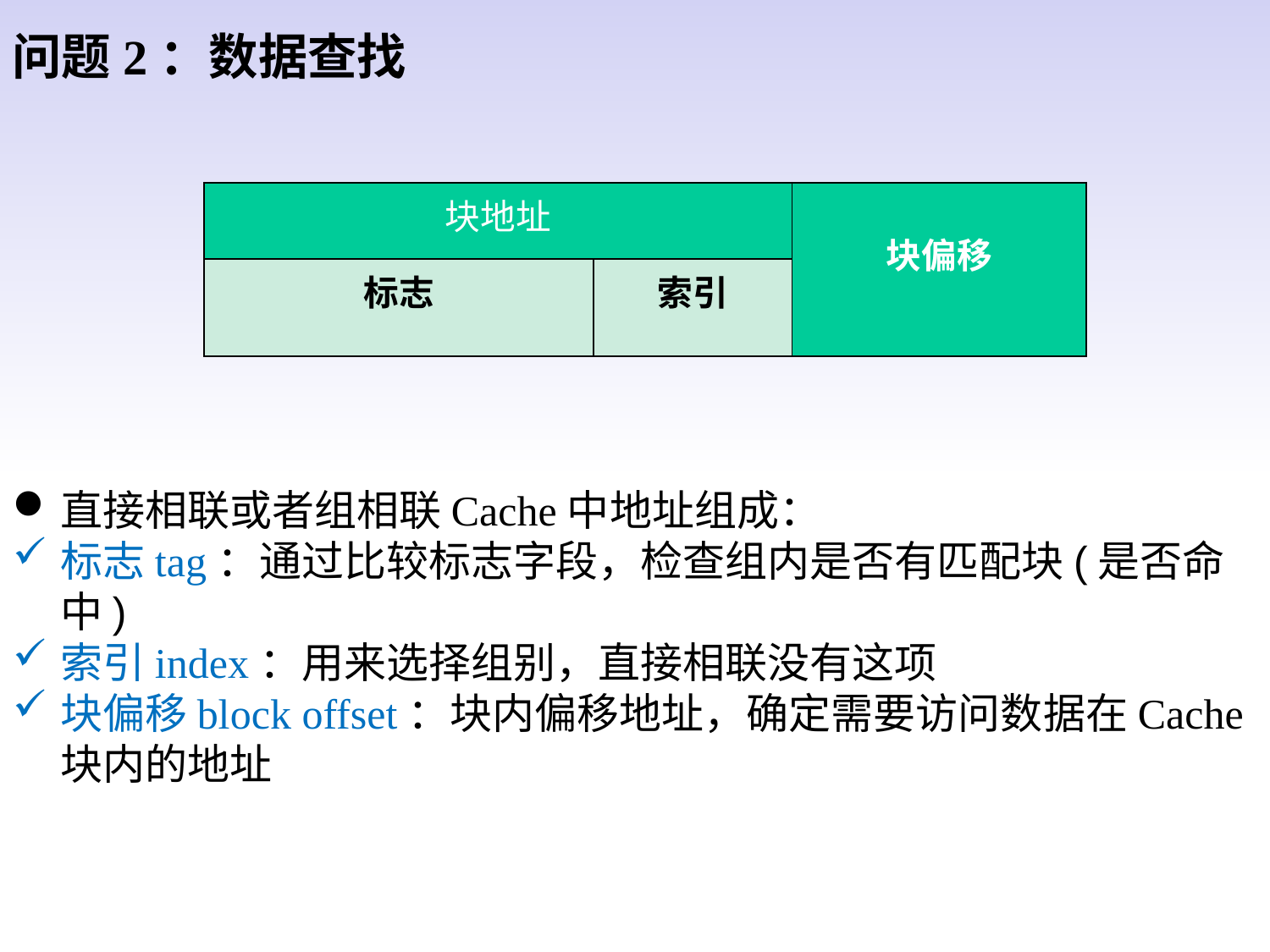

问题2：数据查找
| 块地址 |  | 块偏移 |
| --- | --- | --- |
| 标志 | 索引 |  |
直接相联或者组相联Cache中地址组成：
标志tag：通过比较标志字段，检查组内是否有匹配块(是否命中)
索引index：用来选择组别，直接相联没有这项
块偏移block offset：块内偏移地址，确定需要访问数据在Cache块内的地址